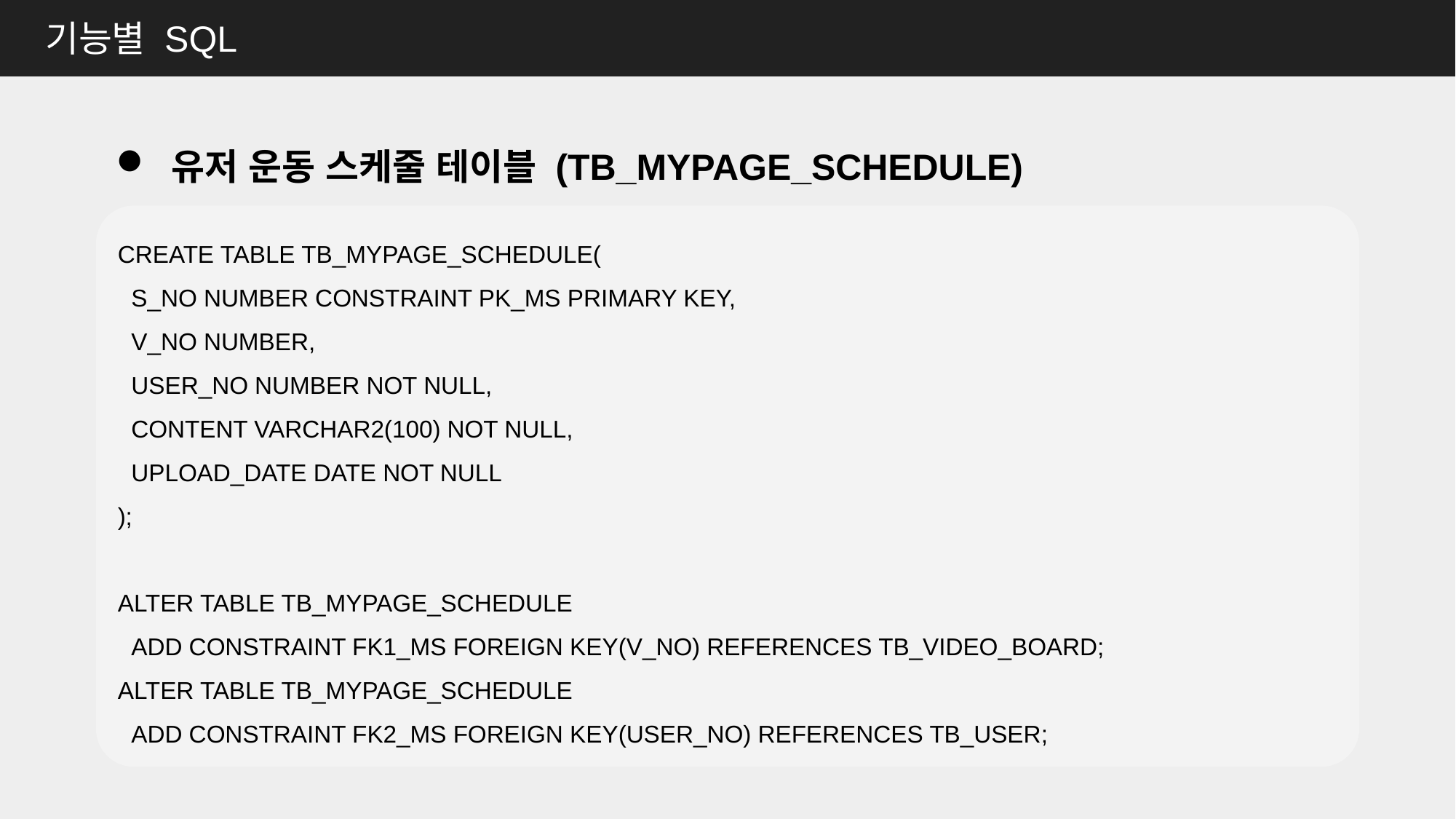

기능별 SQL
 유저 운동 스케줄 테이블 (TB_MYPAGE_SCHEDULE)
CREATE TABLE TB_MYPAGE_SCHEDULE(
  S_NO NUMBER CONSTRAINT PK_MS PRIMARY KEY,
  V_NO NUMBER,
  USER_NO NUMBER NOT NULL,
  CONTENT VARCHAR2(100) NOT NULL,
  UPLOAD_DATE DATE NOT NULL
);

ALTER TABLE TB_MYPAGE_SCHEDULE
  ADD CONSTRAINT FK1_MS FOREIGN KEY(V_NO) REFERENCES TB_VIDEO_BOARD;
ALTER TABLE TB_MYPAGE_SCHEDULE
  ADD CONSTRAINT FK2_MS FOREIGN KEY(USER_NO) REFERENCES TB_USER;